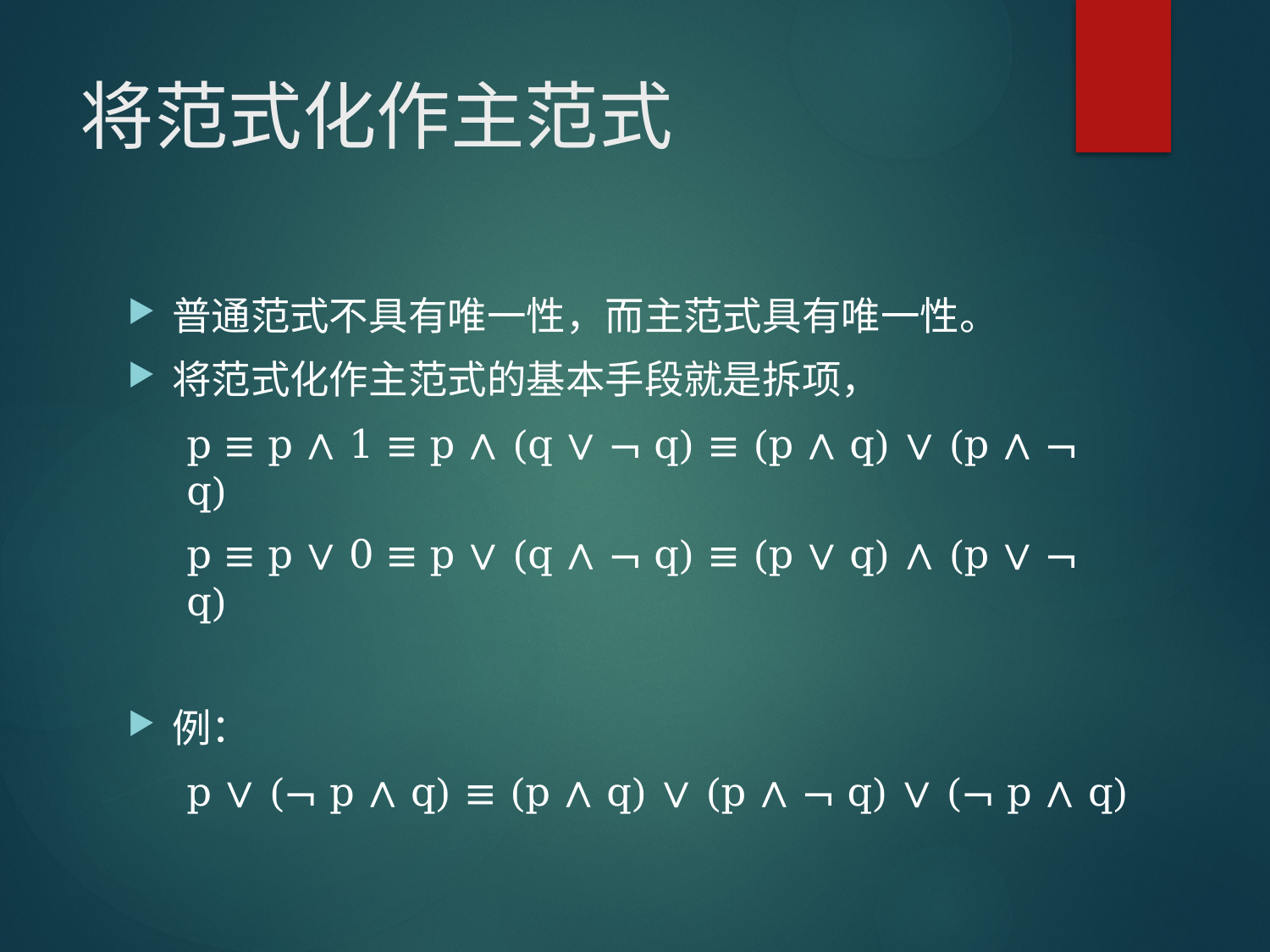

# 将范式化作主范式
普通范式不具有唯一性，而主范式具有唯一性。
将范式化作主范式的基本手段就是拆项，
p ≡ p ∧ 1 ≡ p ∧ (q ∨ ¬ q) ≡ (p ∧ q) ∨ (p ∧ ¬ q)
p ≡ p ∨ 0 ≡ p ∨ (q ∧ ¬ q) ≡ (p ∨ q) ∧ (p ∨ ¬ q)

例：
p ∨ (¬ p ∧ q) ≡ (p ∧ q) ∨ (p ∧ ¬ q) ∨ (¬ p ∧ q)